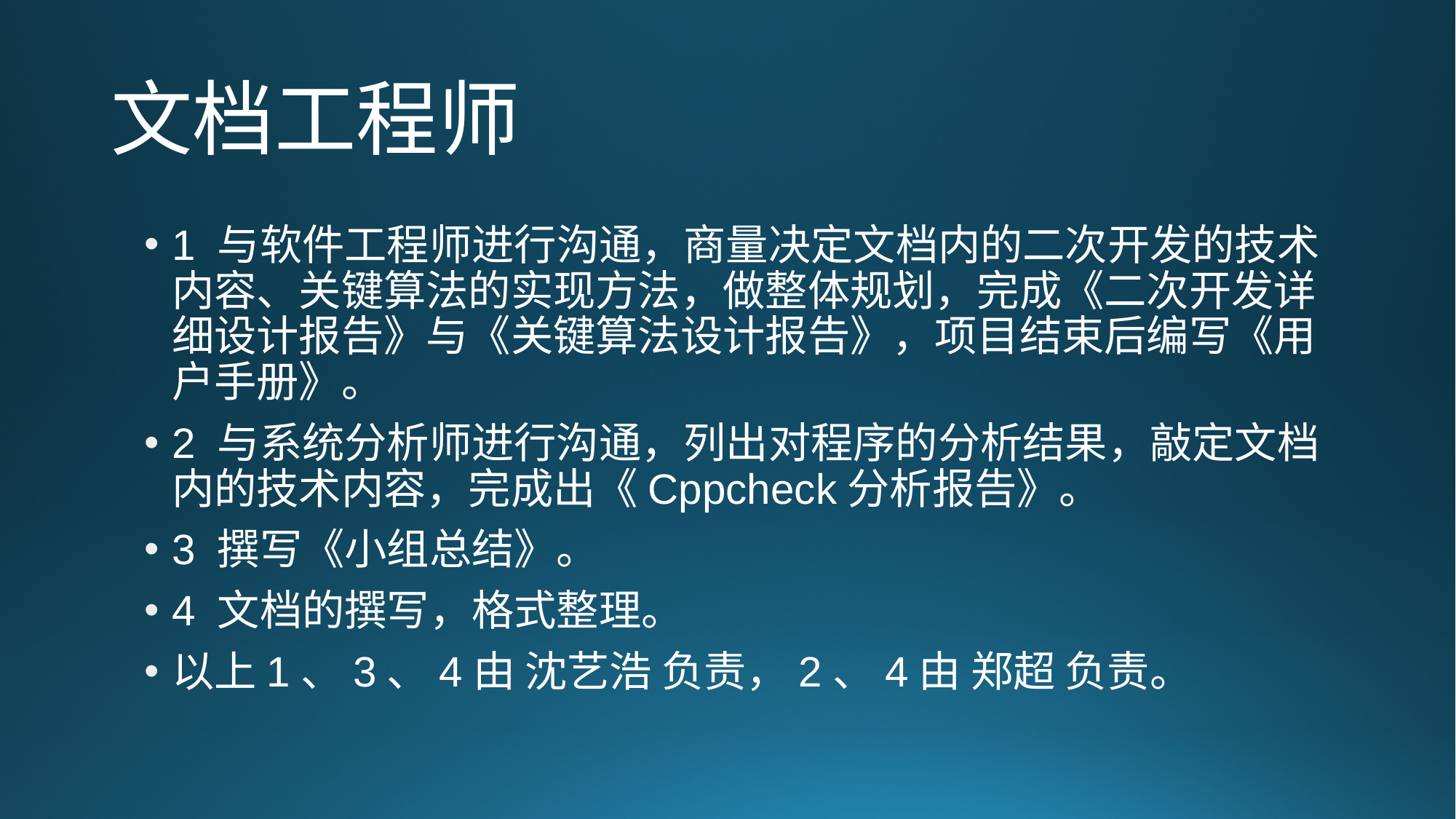

# 文档工程师
1 与软件工程师进行沟通，商量决定文档内的二次开发的技术内容、关键算法的实现方法，做整体规划，完成《二次开发详细设计报告》与《关键算法设计报告》，项目结束后编写《用户手册》。
2 与系统分析师进行沟通，列出对程序的分析结果，敲定文档内的技术内容，完成出《Cppcheck分析报告》。
3 撰写《小组总结》。
4 文档的撰写，格式整理。
以上1、3、4由 沈艺浩 负责，2、4由 郑超 负责。